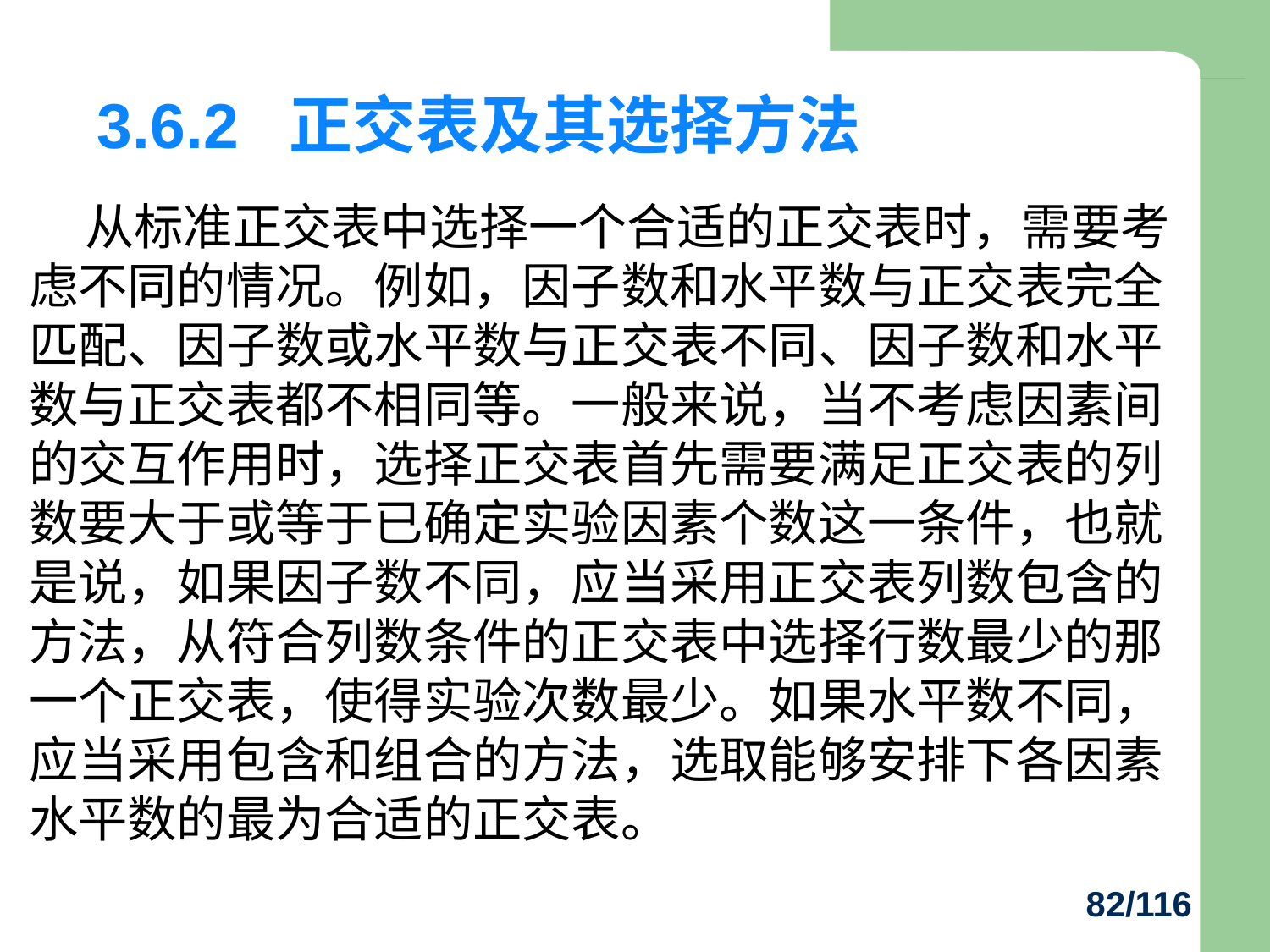

# 3.6.2  正交表及其选择方法
    从标准正交表中选择一个合适的正交表时，需要考虑不同的情况。例如，因子数和水平数与正交表完全匹配、因子数或水平数与正交表不同、因子数和水平数与正交表都不相同等。一般来说，当不考虑因素间的交互作用时，选择正交表首先需要满足正交表的列数要大于或等于已确定实验因素个数这一条件，也就是说，如果因子数不同，应当采用正交表列数包含的方法，从符合列数条件的正交表中选择行数最少的那一个正交表，使得实验次数最少。如果水平数不同，应当采用包含和组合的方法，选取能够安排下各因素水平数的最为合适的正交表。
82/116